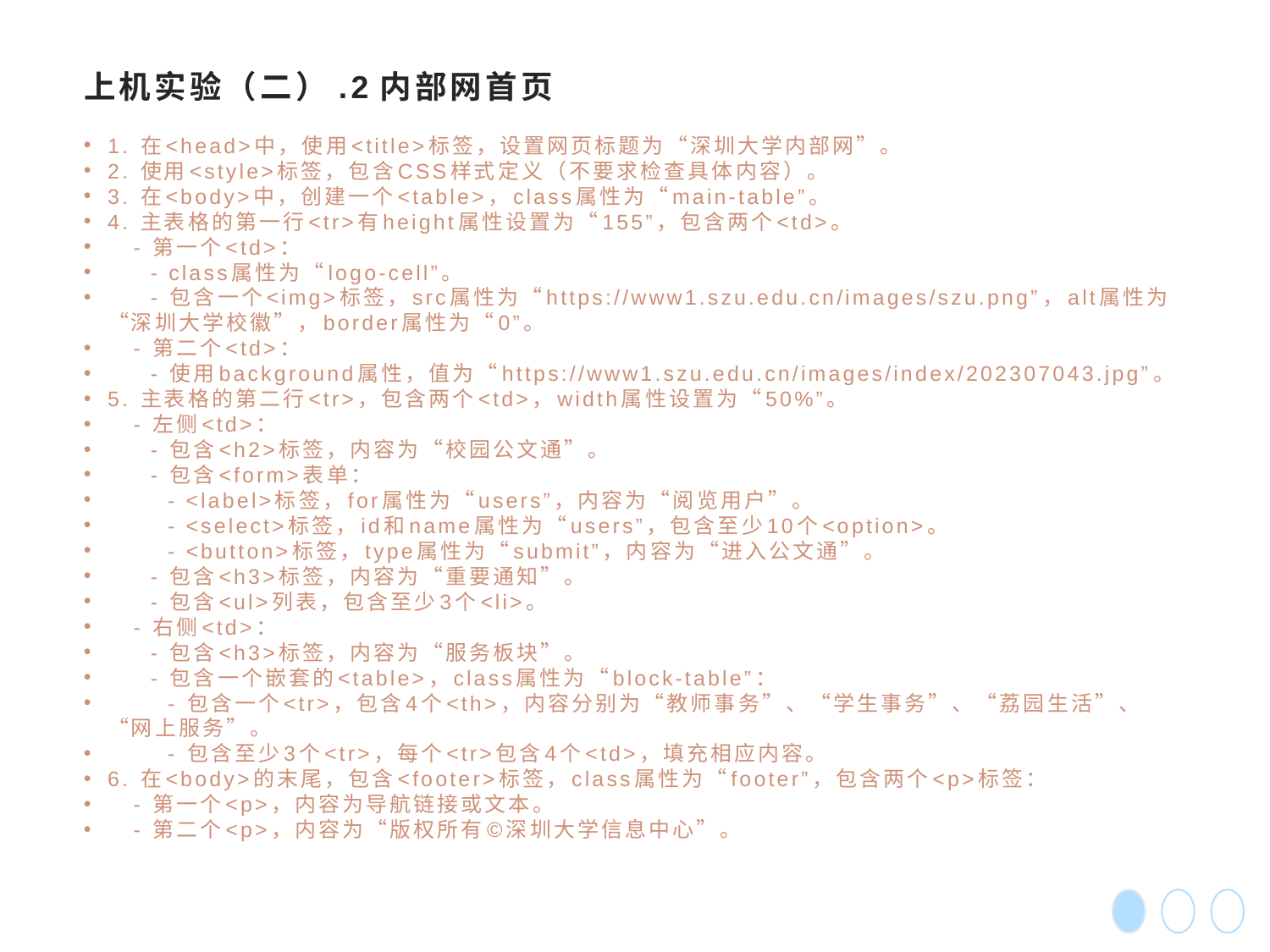

# 上机实验（二）.2内部网首页
1. 在<head>中，使用<title>标签，设置网页标题为“深圳大学内部网”。
2. 使用<style>标签，包含CSS样式定义（不要求检查具体内容）。
3. 在<body>中，创建一个<table>，class属性为“main-table”。
4. 主表格的第一行<tr>有height属性设置为“155”，包含两个<td>。
   - 第一个<td>：
     - class属性为“logo-cell”。
     - 包含一个<img>标签，src属性为“https://www1.szu.edu.cn/images/szu.png”，alt属性为“深圳大学校徽”，border属性为“0”。
   - 第二个<td>：
     - 使用background属性，值为“https://www1.szu.edu.cn/images/index/202307043.jpg”。
5. 主表格的第二行<tr>，包含两个<td>，width属性设置为“50%”。
   - 左侧<td>：
     - 包含<h2>标签，内容为“校园公文通”。
     - 包含<form>表单：
       - <label>标签，for属性为“users”，内容为“阅览用户”。
       - <select>标签，id和name属性为“users”，包含至少10个<option>。
       - <button>标签，type属性为“submit”，内容为“进入公文通”。
     - 包含<h3>标签，内容为“重要通知”。
     - 包含<ul>列表，包含至少3个<li>。
   - 右侧<td>：
     - 包含<h3>标签，内容为“服务板块”。
     - 包含一个嵌套的<table>，class属性为“block-table”：
       - 包含一个<tr>，包含4个<th>，内容分别为“教师事务”、“学生事务”、“荔园生活”、“网上服务”。
       - 包含至少3个<tr>，每个<tr>包含4个<td>，填充相应内容。
6. 在<body>的末尾，包含<footer>标签，class属性为“footer”，包含两个<p>标签：
   - 第一个<p>，内容为导航链接或文本。
   - 第二个<p>，内容为“版权所有©深圳大学信息中心”。